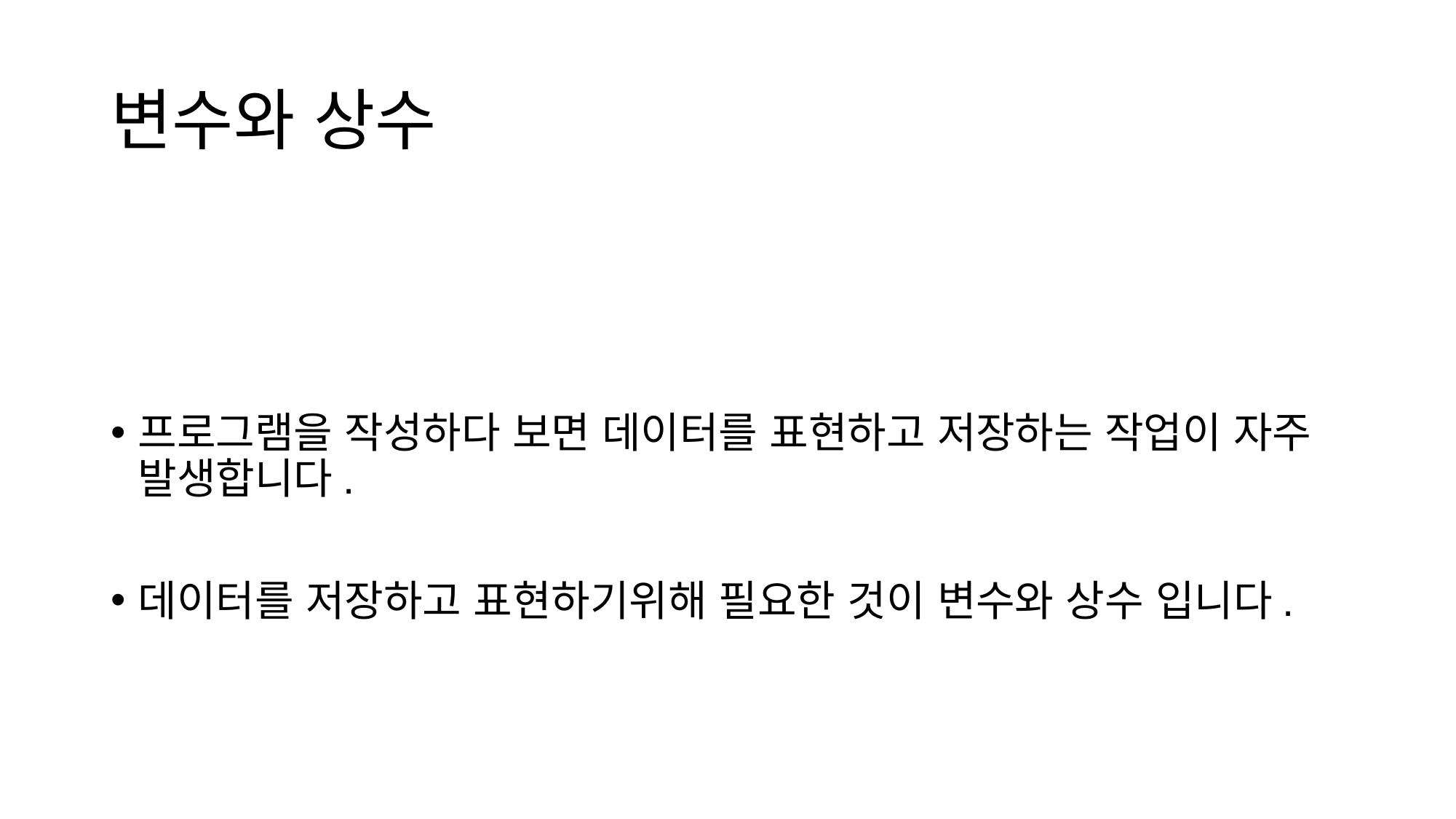

# 변수와 상수

프로그램을 작성하다 보면 데이터를 표현하고 저장하는 작업이 자주 발생합니다.

데이터를 저장하고 표현하기위해 필요한 것이 변수와 상수 입니다.